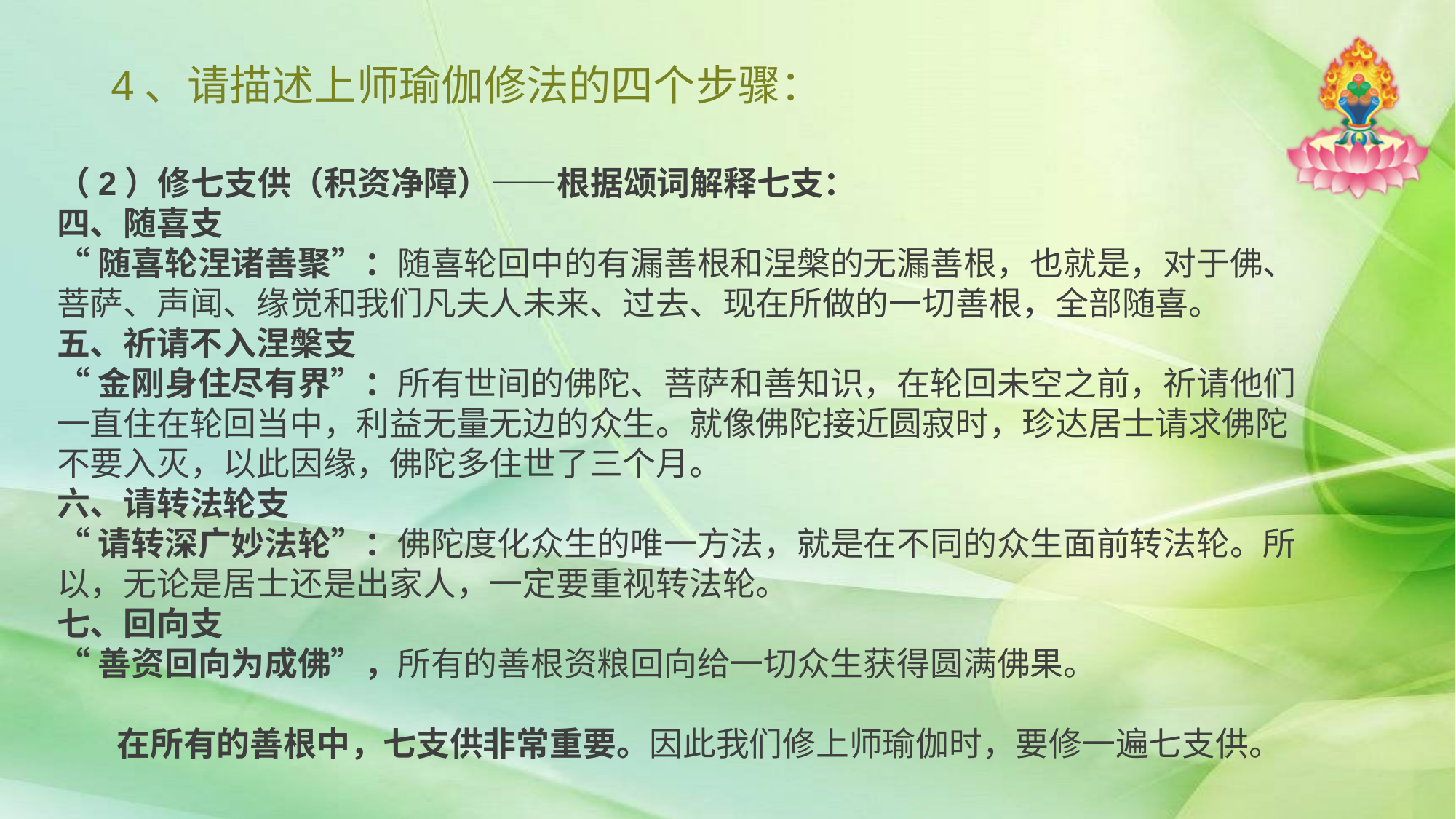

# 4、请描述上师瑜伽修法的四个步骤：
（2）修七支供（积资净障）——根据颂词解释七支：
四、随喜支
“随喜轮涅诸善聚”：随喜轮回中的有漏善根和涅槃的无漏善根，也就是，对于佛、菩萨、声闻、缘觉和我们凡夫人未来、过去、现在所做的一切善根，全部随喜。
五、祈请不入涅槃支
“金刚身住尽有界”：所有世间的佛陀、菩萨和善知识，在轮回未空之前，祈请他们一直住在轮回当中，利益无量无边的众生。就像佛陀接近圆寂时，珍达居士请求佛陀不要入灭，以此因缘，佛陀多住世了三个月。
六、请转法轮支
“请转深广妙法轮”：佛陀度化众生的唯一方法，就是在不同的众生面前转法轮。所以，无论是居士还是出家人，一定要重视转法轮。
七、回向支
“善资回向为成佛”，所有的善根资粮回向给一切众生获得圆满佛果。

       在所有的善根中，七支供非常重要。因此我们修上师瑜伽时，要修一遍七支供。